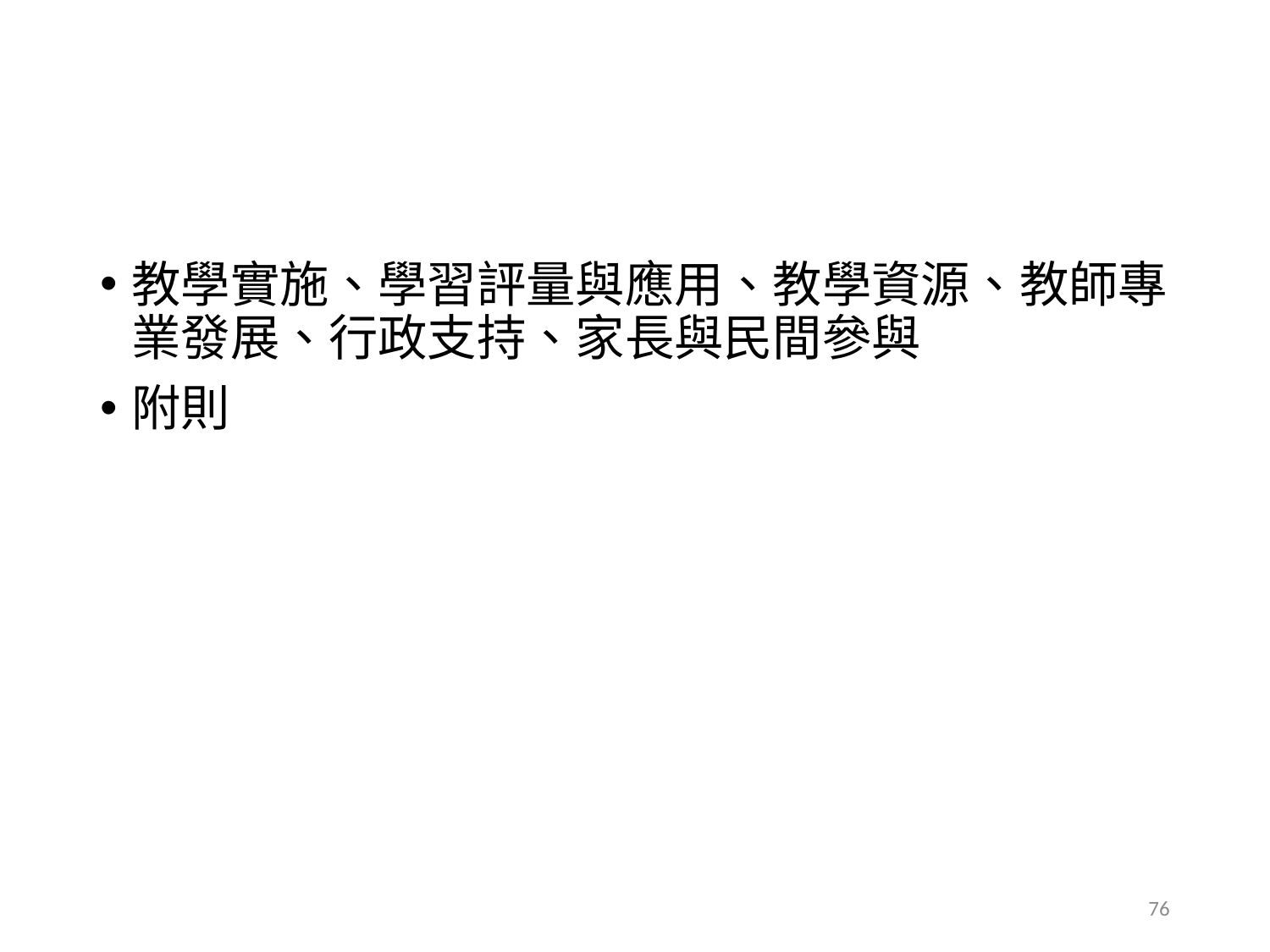

#
教學實施、學習評量與應用、教學資源、教師專業發展、行政支持、家長與民間參與
附則

76